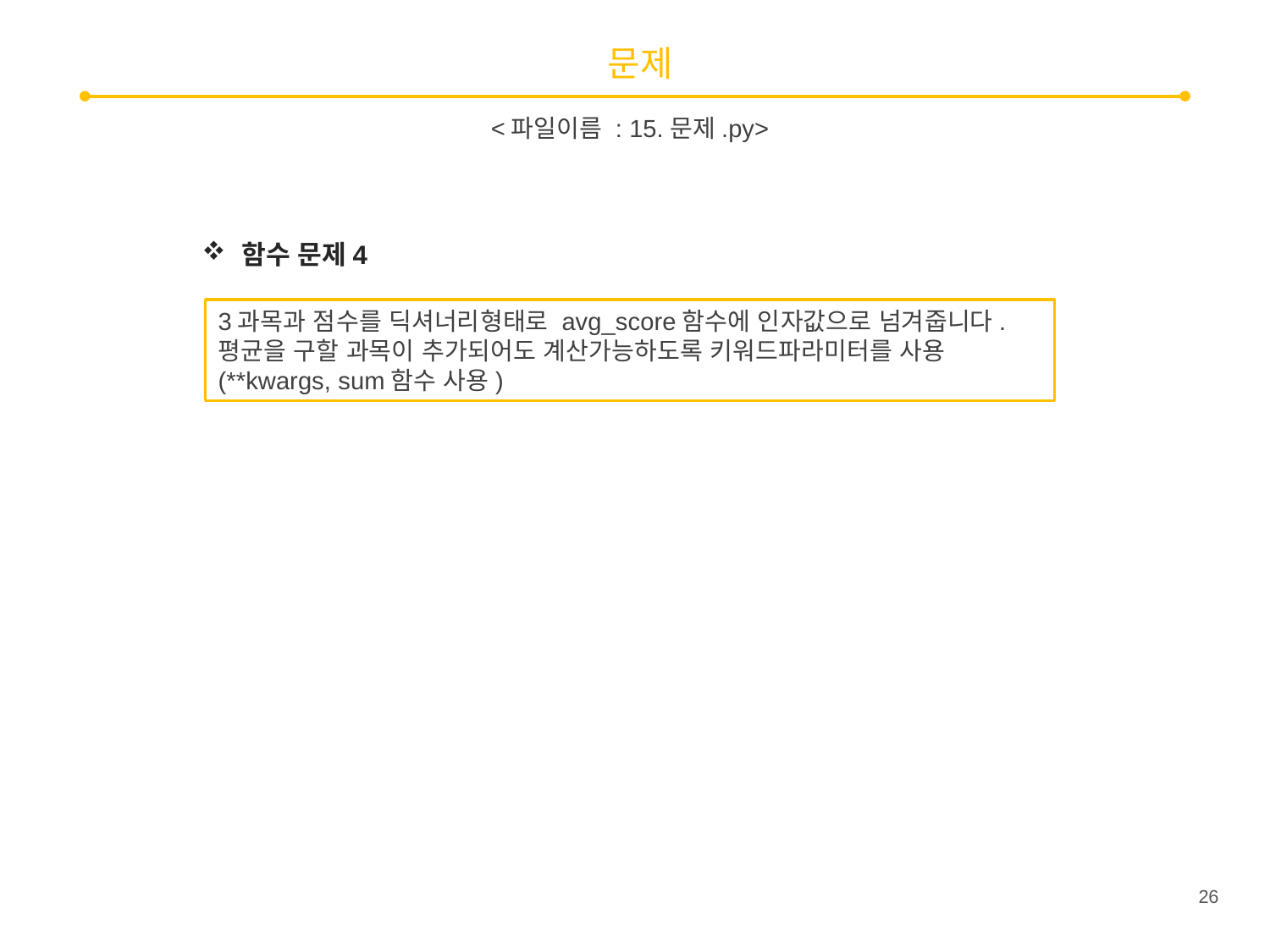

# 문제
<파일이름 : 15.문제.py>
함수 문제4
3과목과 점수를 딕셔너리형태로 avg_score함수에 인자값으로 넘겨줍니다.
평균을 구할 과목이 추가되어도 계산가능하도록 키워드파라미터를 사용
(**kwargs, sum함수 사용)